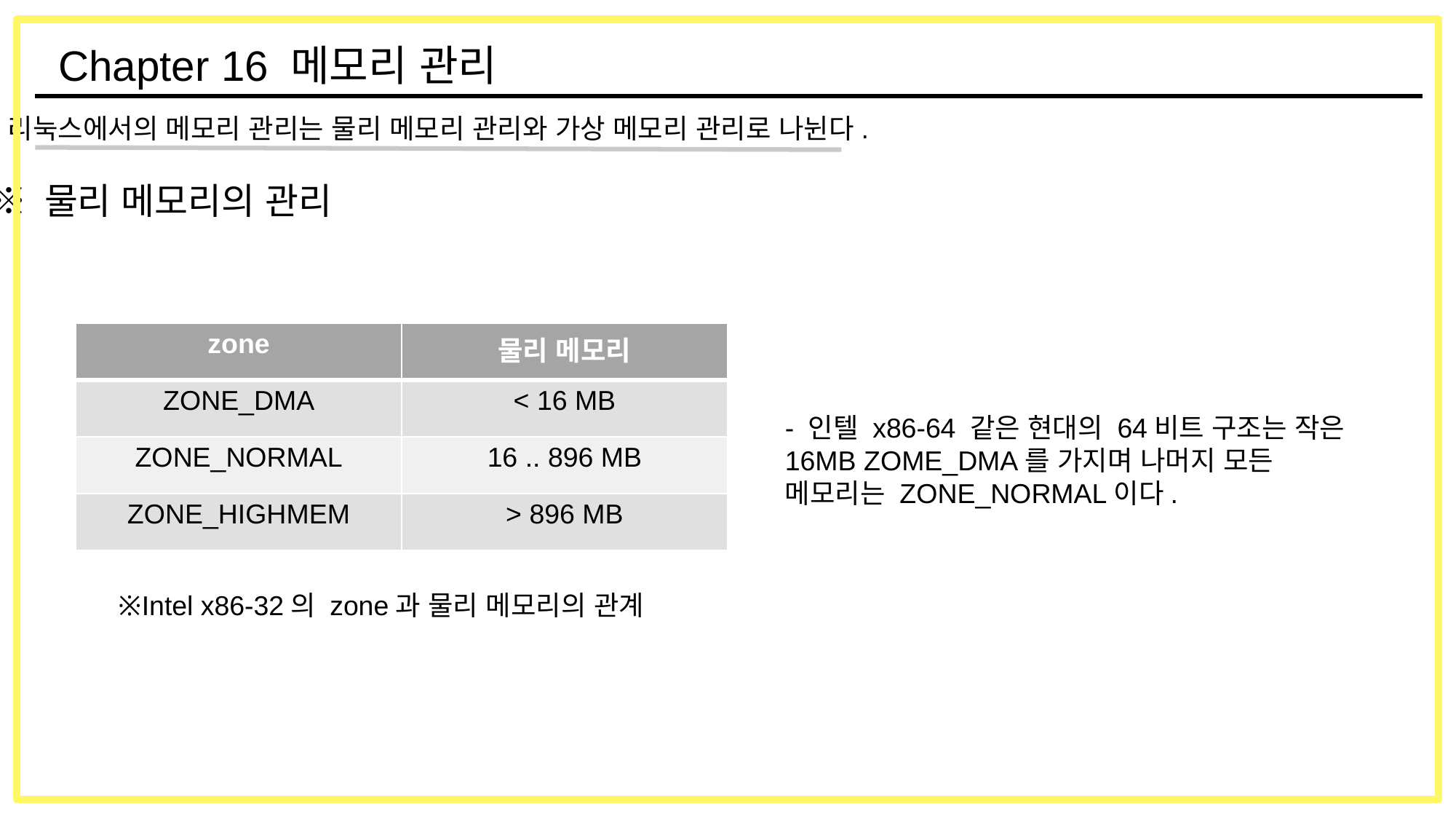

Chapter 16 메모리 관리
리눅스에서의 메모리 관리는 물리 메모리 관리와 가상 메모리 관리로 나뉜다.
※ 물리 메모리의 관리
| zone | 물리 메모리 |
| --- | --- |
| ZONE\_DMA | < 16 MB |
| ZONE\_NORMAL | 16 .. 896 MB |
| ZONE\_HIGHMEM | > 896 MB |
- 인텔 x86-64 같은 현대의 64비트 구조는 작은 16MB ZOME_DMA를 가지며 나머지 모든 메모리는 ZONE_NORMAL이다.
※ Intel x86-32의 zone과 물리 메모리의 관계